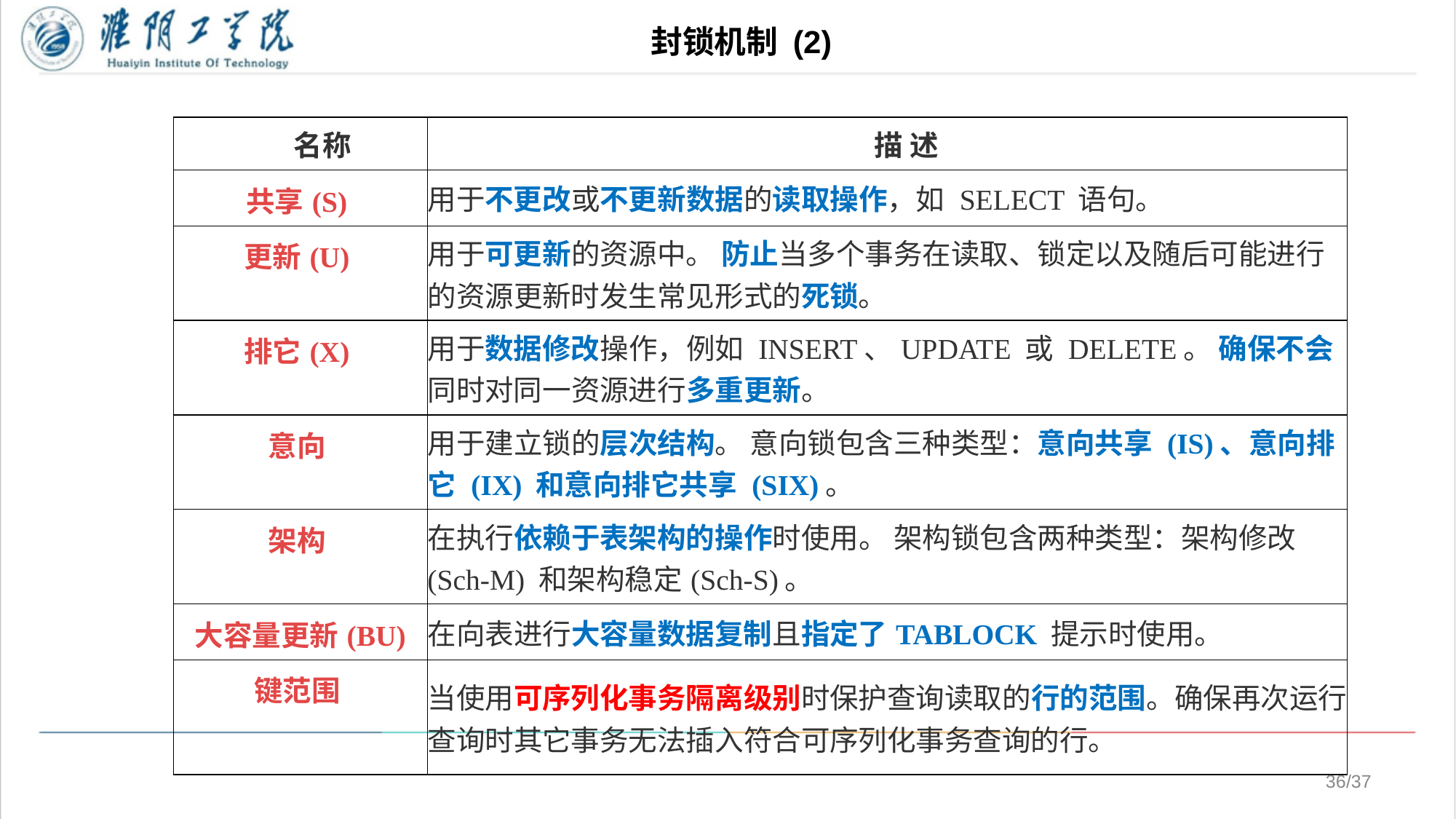

# 封锁机制 (2)
| 名称 | 描 述 |
| --- | --- |
| 共享(S) | 用于不更改或不更新数据的读取操作，如 SELECT 语句。 |
| 更新(U) | 用于可更新的资源中。 防止当多个事务在读取、锁定以及随后可能进行的资源更新时发生常见形式的死锁。 |
| 排它(X) | 用于数据修改操作，例如 INSERT、UPDATE 或 DELETE。 确保不会同时对同一资源进行多重更新。 |
| 意向 | 用于建立锁的层次结构。 意向锁包含三种类型：意向共享 (IS)、意向排它 (IX) 和意向排它共享 (SIX)。 |
| 架构 | 在执行依赖于表架构的操作时使用。 架构锁包含两种类型：架构修改(Sch-M) 和架构稳定(Sch-S)。 |
| 大容量更新(BU) | 在向表进行大容量数据复制且指定了TABLOCK 提示时使用。 |
| 键范围 | 当使用可序列化事务隔离级别时保护查询读取的行的范围。确保再次运行查询时其它事务无法插入符合可序列化事务查询的行。 |

36/37